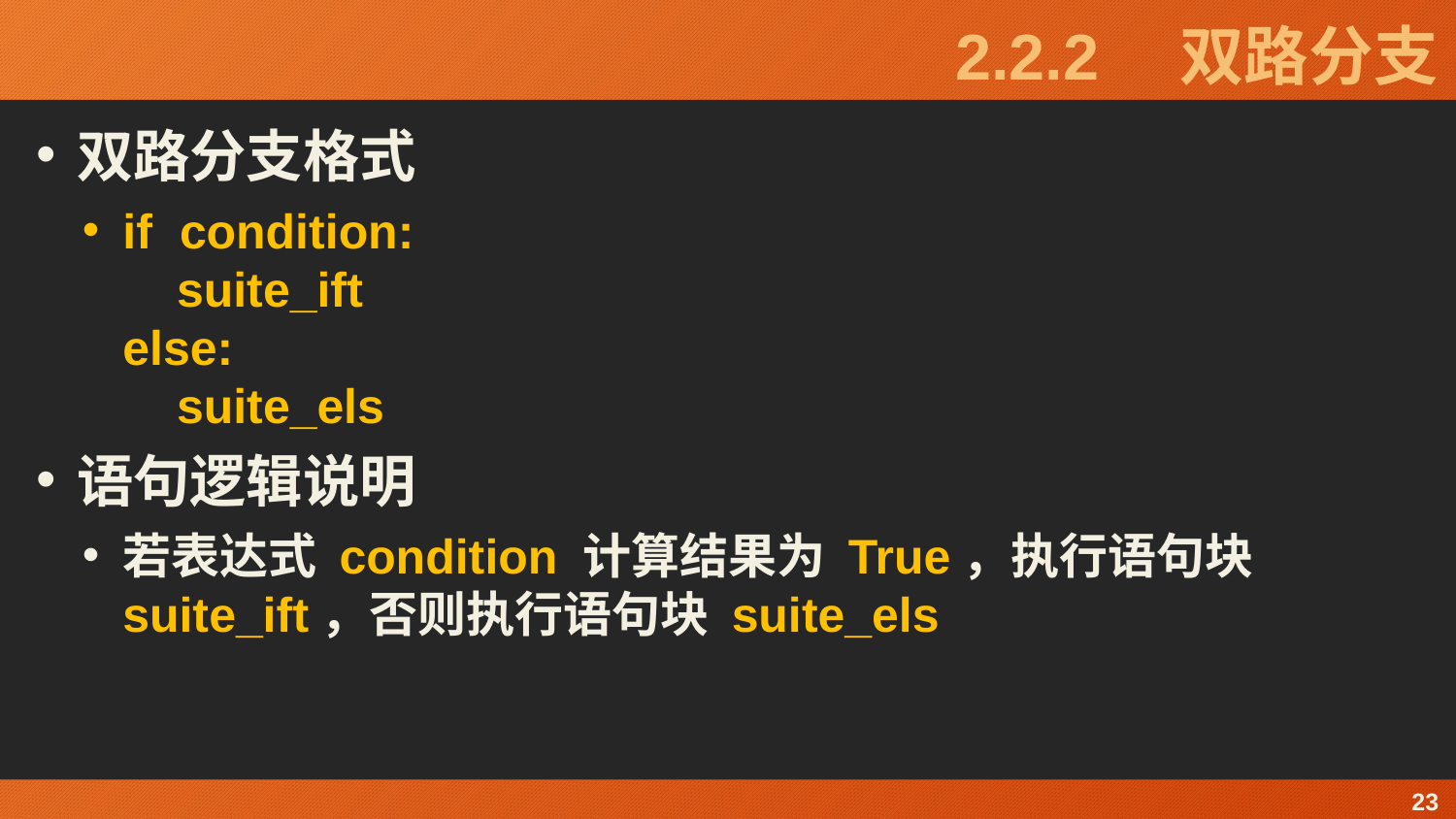

# 2.2.2　双路分支
双路分支格式
if  condition:
    suite_ift
else:
    suite_els
语句逻辑说明
若表达式 condition 计算结果为 True，执行语句块 suite_ift，否则执行语句块 suite_els
23